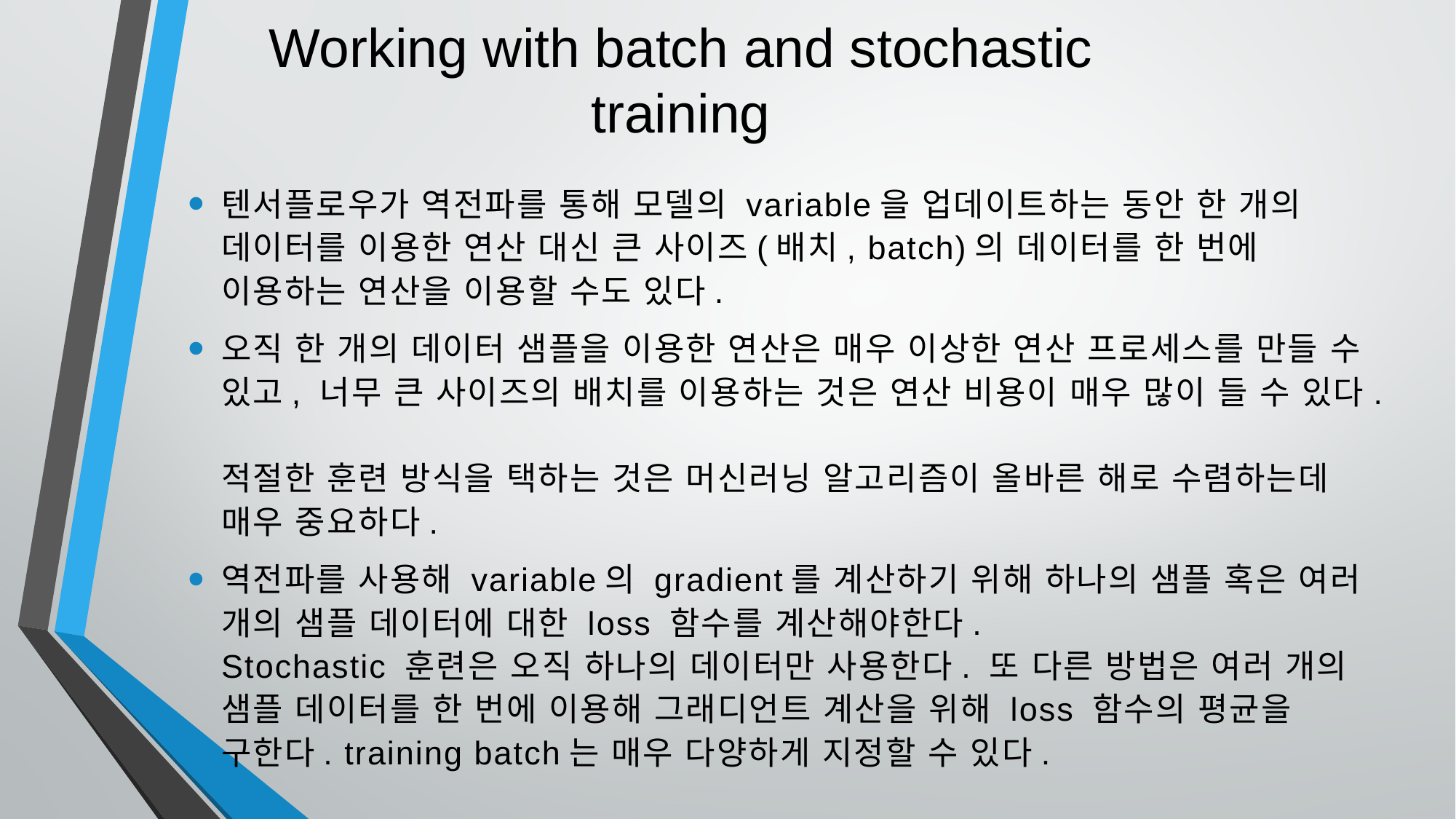

Working with batch and stochastic training
텐서플로우가 역전파를 통해 모델의 variable을 업데이트하는 동안 한 개의 데이터를 이용한 연산 대신 큰 사이즈(배치, batch)의 데이터를 한 번에 이용하는 연산을 이용할 수도 있다.
오직 한 개의 데이터 샘플을 이용한 연산은 매우 이상한 연산 프로세스를 만들 수 있고, 너무 큰 사이즈의 배치를 이용하는 것은 연산 비용이 매우 많이 들 수 있다.
적절한 훈련 방식을 택하는 것은 머신러닝 알고리즘이 올바른 해로 수렴하는데 매우 중요하다.
역전파를 사용해 variable의 gradient를 계산하기 위해 하나의 샘플 혹은 여러 개의 샘플 데이터에 대한 loss 함수를 계산해야한다.
Stochastic 훈련은 오직 하나의 데이터만 사용한다. 또 다른 방법은 여러 개의 샘플 데이터를 한 번에 이용해 그래디언트 계산을 위해 loss 함수의 평균을 구한다. training batch는 매우 다양하게 지정할 수 있다.